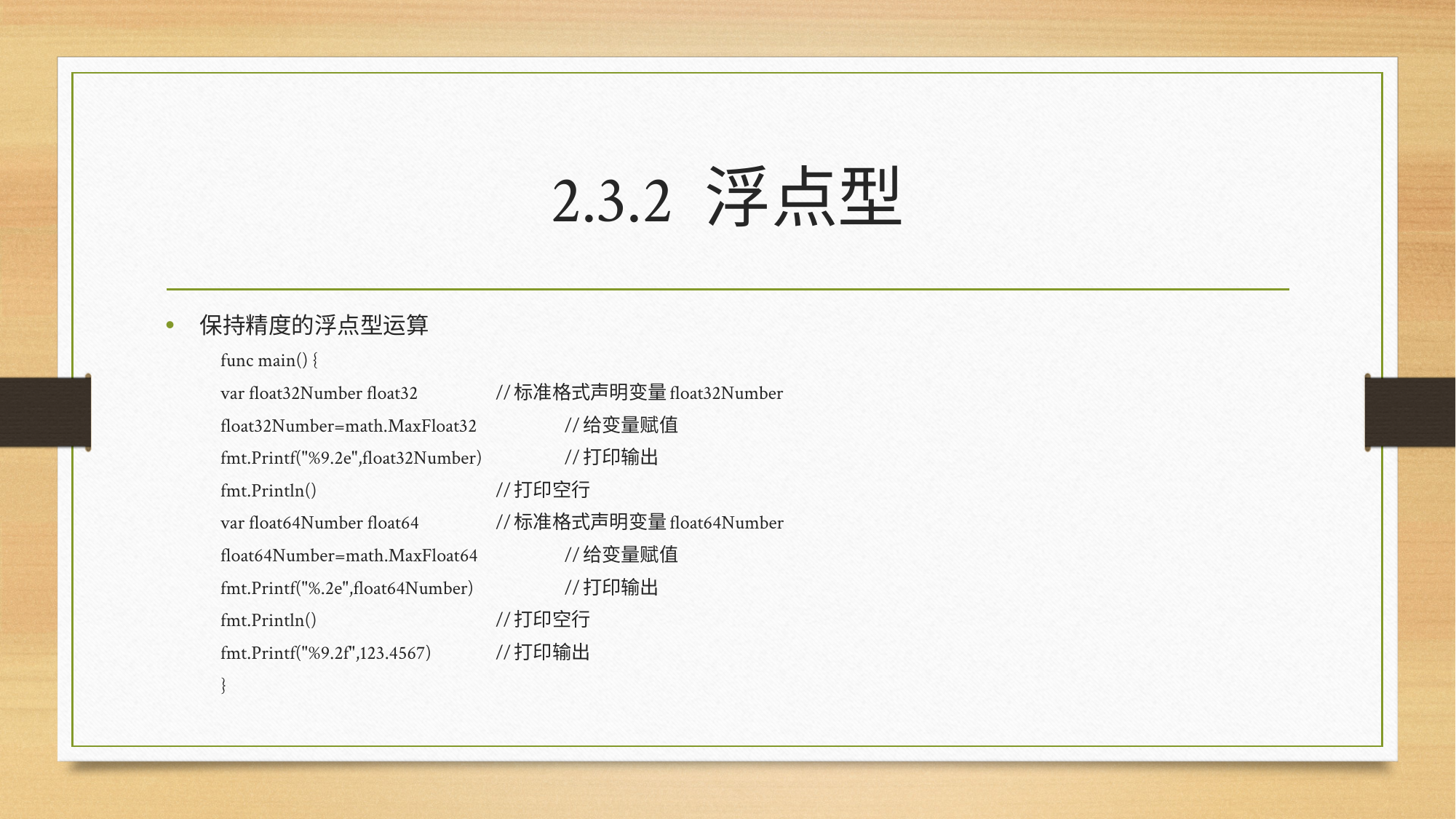

# 2.3.2 浮点型
保持精度的浮点型运算
func main() {
	var float32Number float32                 		//标准格式声明变量float32Number
	float32Number=math.MaxFloat32            		//给变量赋值
	fmt.Printf("%9.2e",float32Number)       		//打印输出
	fmt.Println()                             			//打印空行
	var float64Number float64                		//标准格式声明变量float64Number
	float64Number=math.MaxFloat64            		//给变量赋值
	fmt.Printf("%.2e",float64Number)        		//打印输出
	fmt.Println()                             			//打印空行
	fmt.Printf("%9.2f",123.4567)             		//打印输出
}